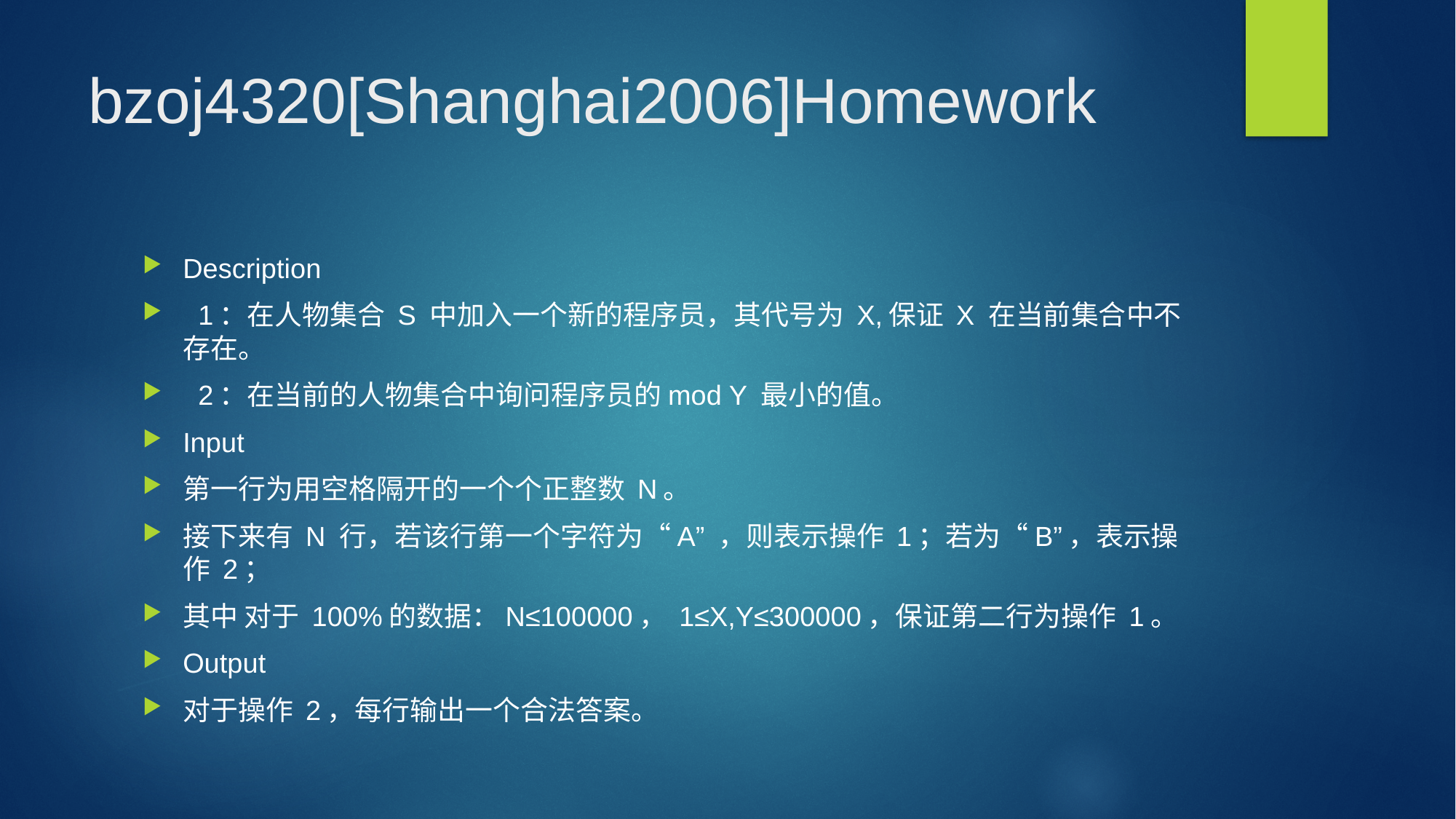

# bzoj4320[Shanghai2006]Homework
Description
  1：在人物集合 S 中加入一个新的程序员，其代号为 X,保证 X 在当前集合中不存在。
  2：在当前的人物集合中询问程序员的mod Y 最小的值。
Input
第一行为用空格隔开的一个个正整数 N。
接下来有 N 行，若该行第一个字符为“A” ，则表示操作 1；若为“B”，表示操作 2；
其中 对于 100%的数据：N≤100000， 1≤X,Y≤300000，保证第二行为操作 1。
Output
对于操作 2，每行输出一个合法答案。